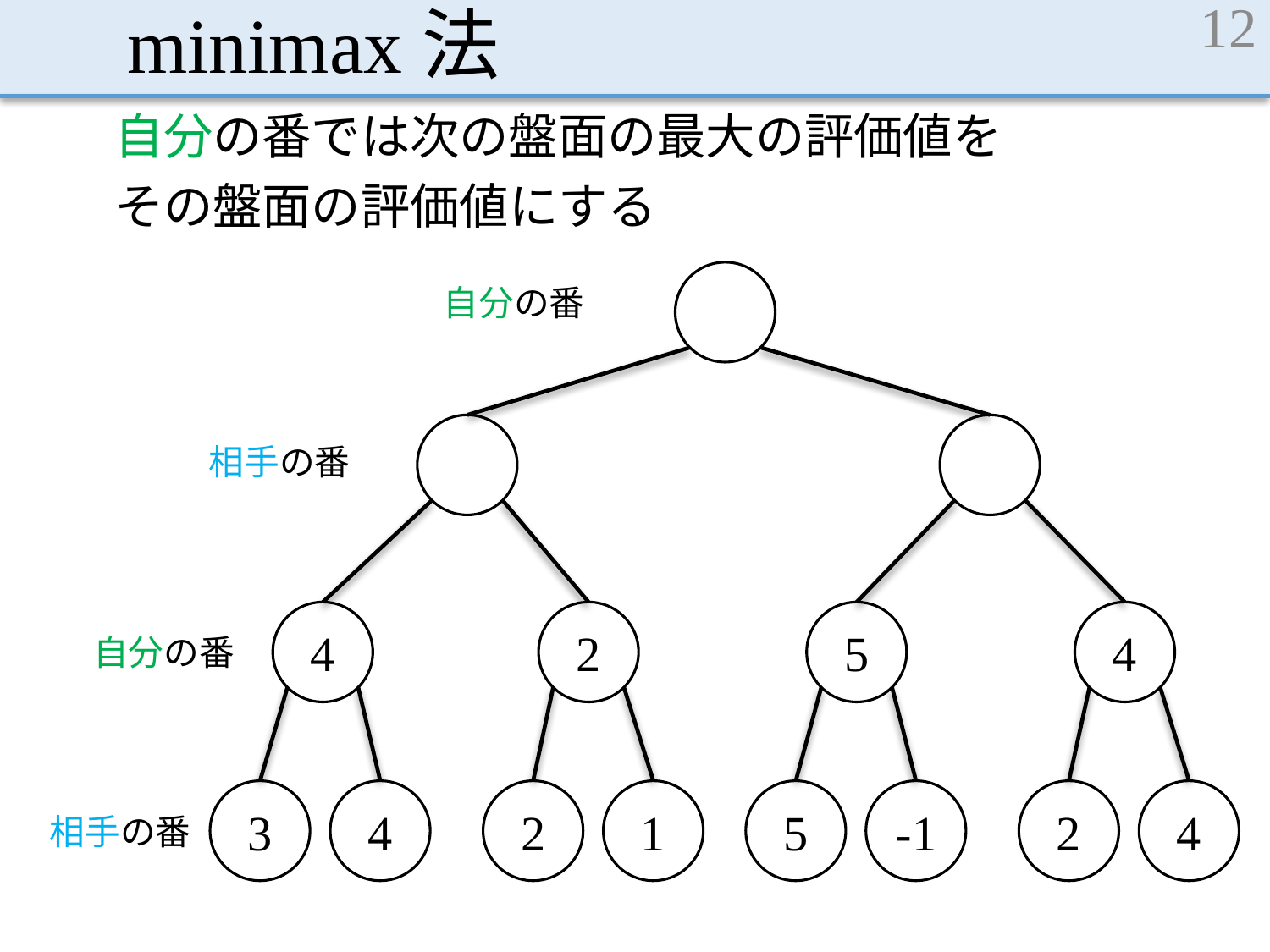

# minimax法
12
自分の番では次の盤面の最大の評価値を
その盤面の評価値にする

自分の番

相手の番
4
2
5
4
自分の番
3
4
2
1
5
-1
2
4
相手の番